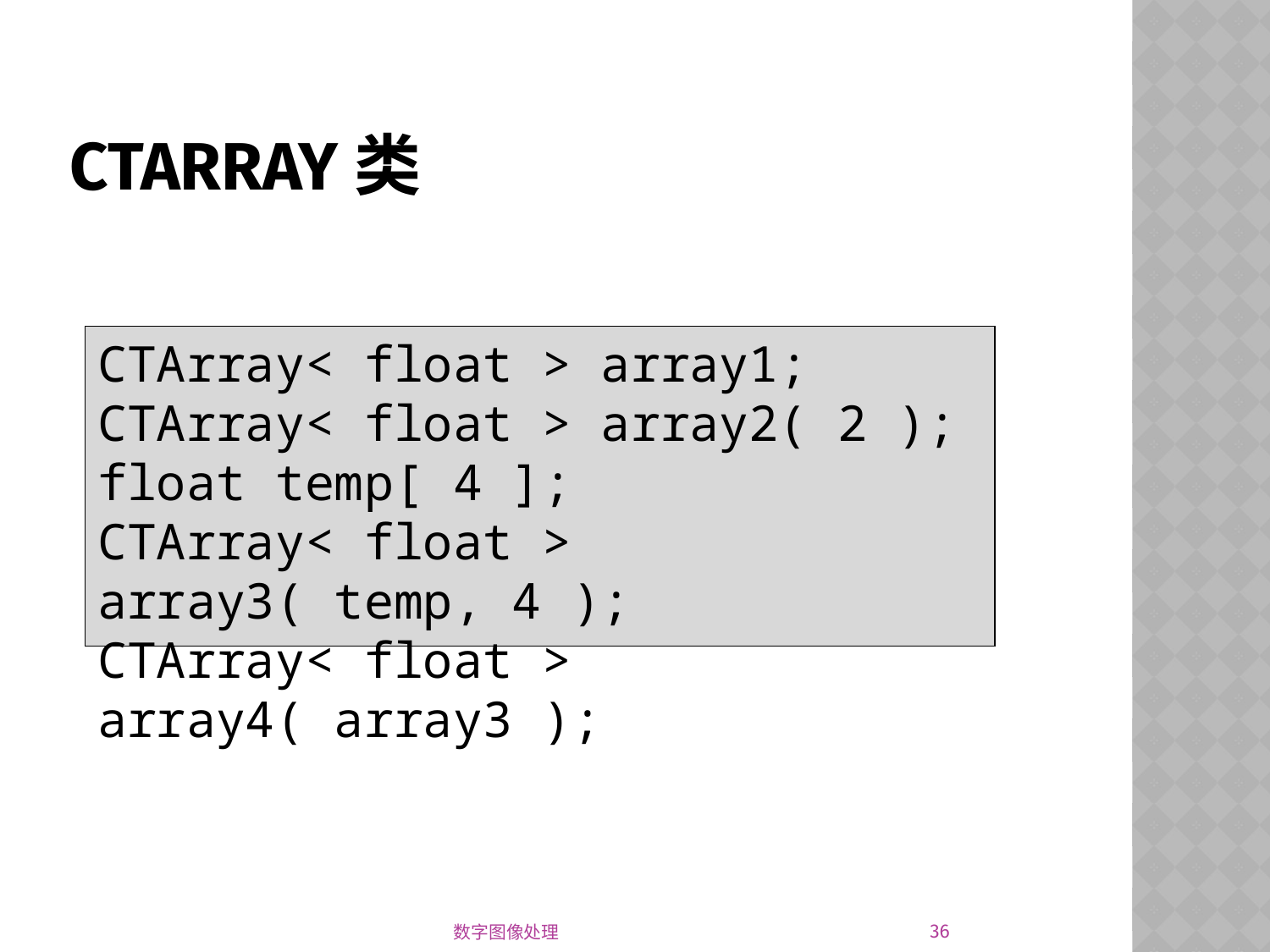

# CTArray类
CTArray< float > array1;
CTArray< float > array2( 2 );
float temp[ 4 ];
CTArray< float > array3( temp, 4 );
CTArray< float > array4( array3 );
36
数字图像处理